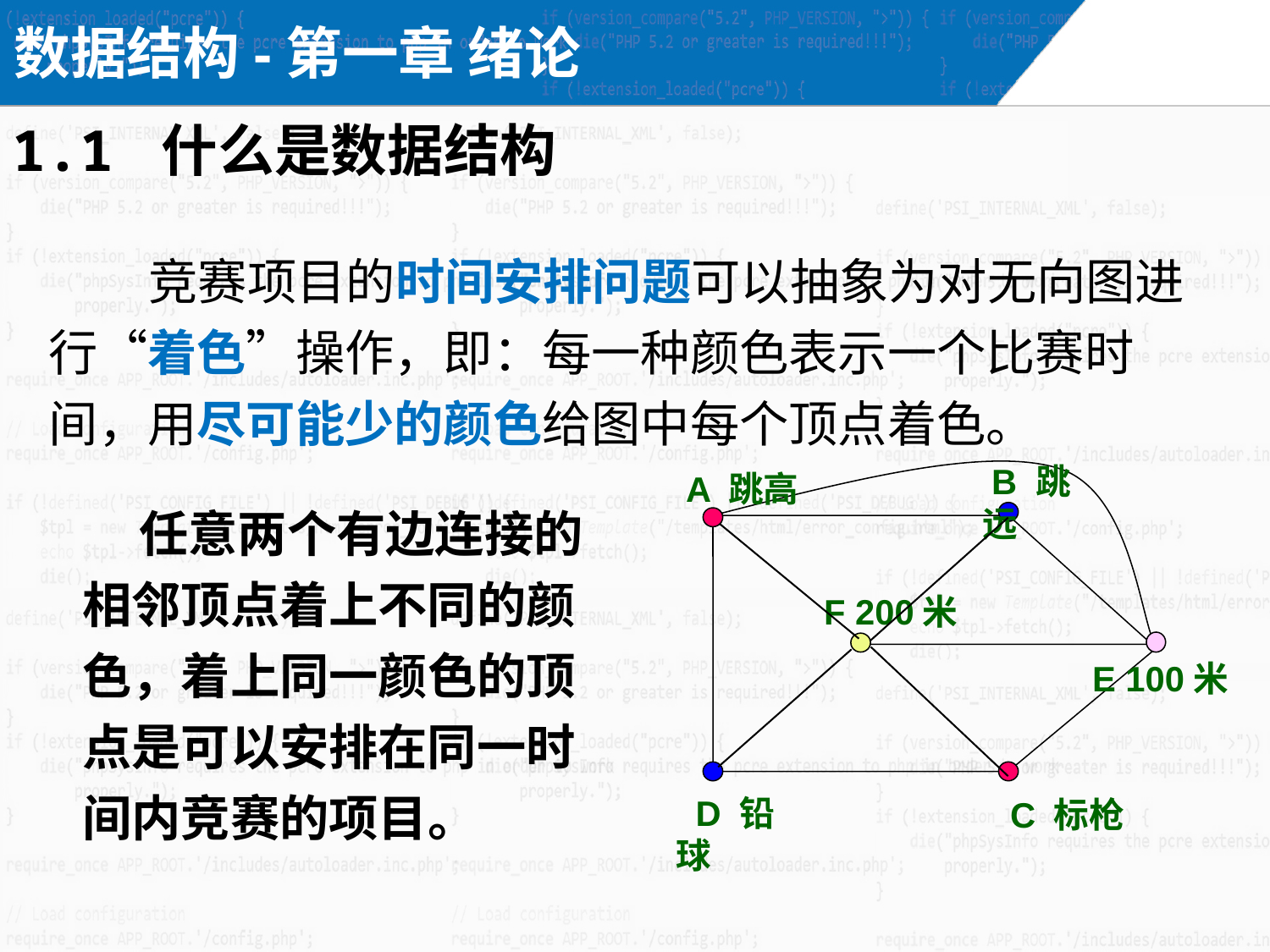

数据结构-第一章 绪论
1.1 什么是数据结构
        竞赛项目的时间安排问题可以抽象为对无向图进行“着色”操作，即：每一种颜色表示一个比赛时间，用尽可能少的颜色给图中每个顶点着色。

 B 跳远

  A 跳高

E 100米

  D 铅球

C 标枪

F 200米

    任意两个有边连接的相邻顶点着上不同的颜色，着上同一颜色的顶点是可以安排在同一时间内竞赛的项目。